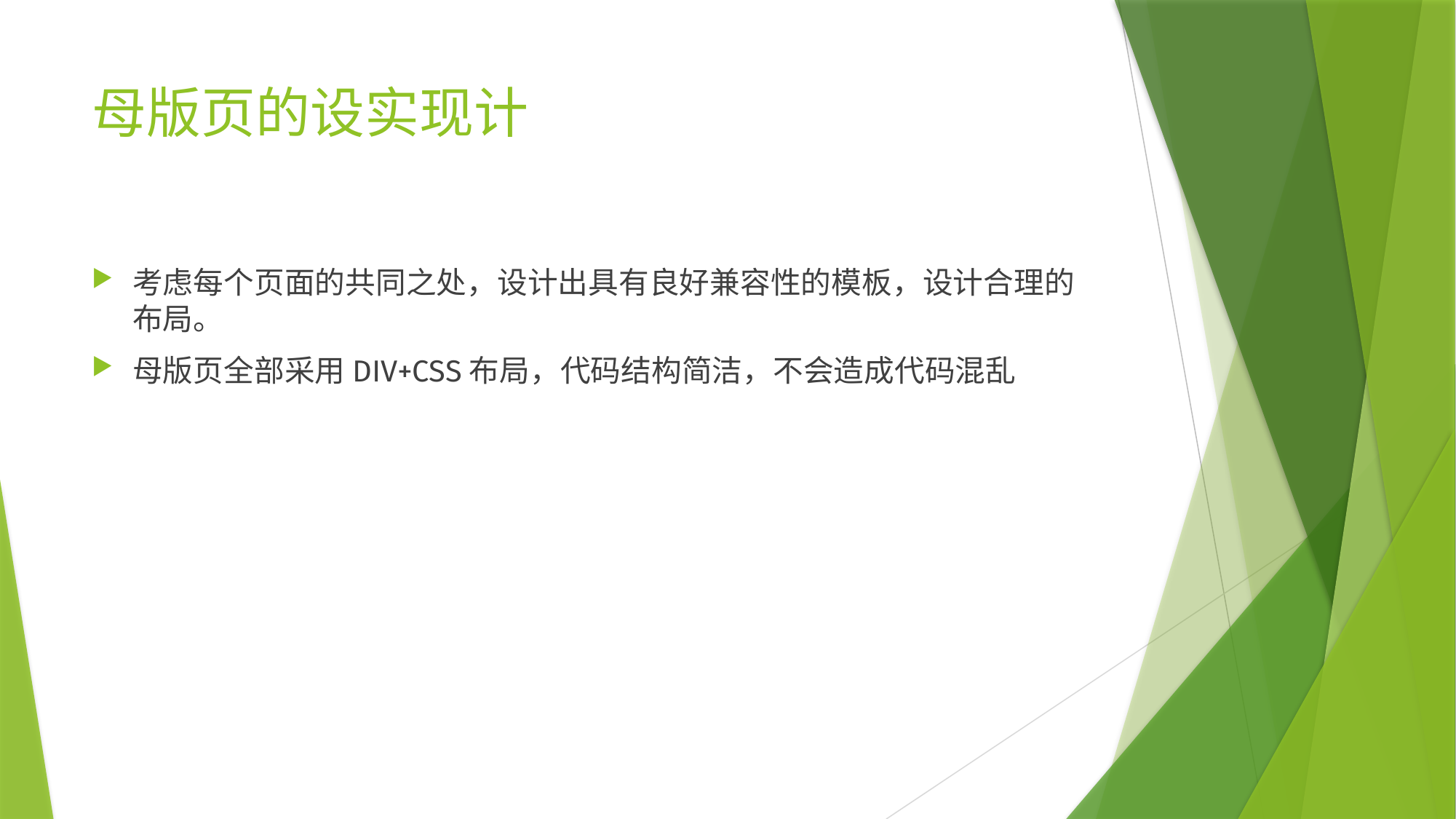

# 母版页的设实现计
考虑每个页面的共同之处，设计出具有良好兼容性的模板，设计合理的布局。
母版页全部采用DIV+CSS布局，代码结构简洁，不会造成代码混乱